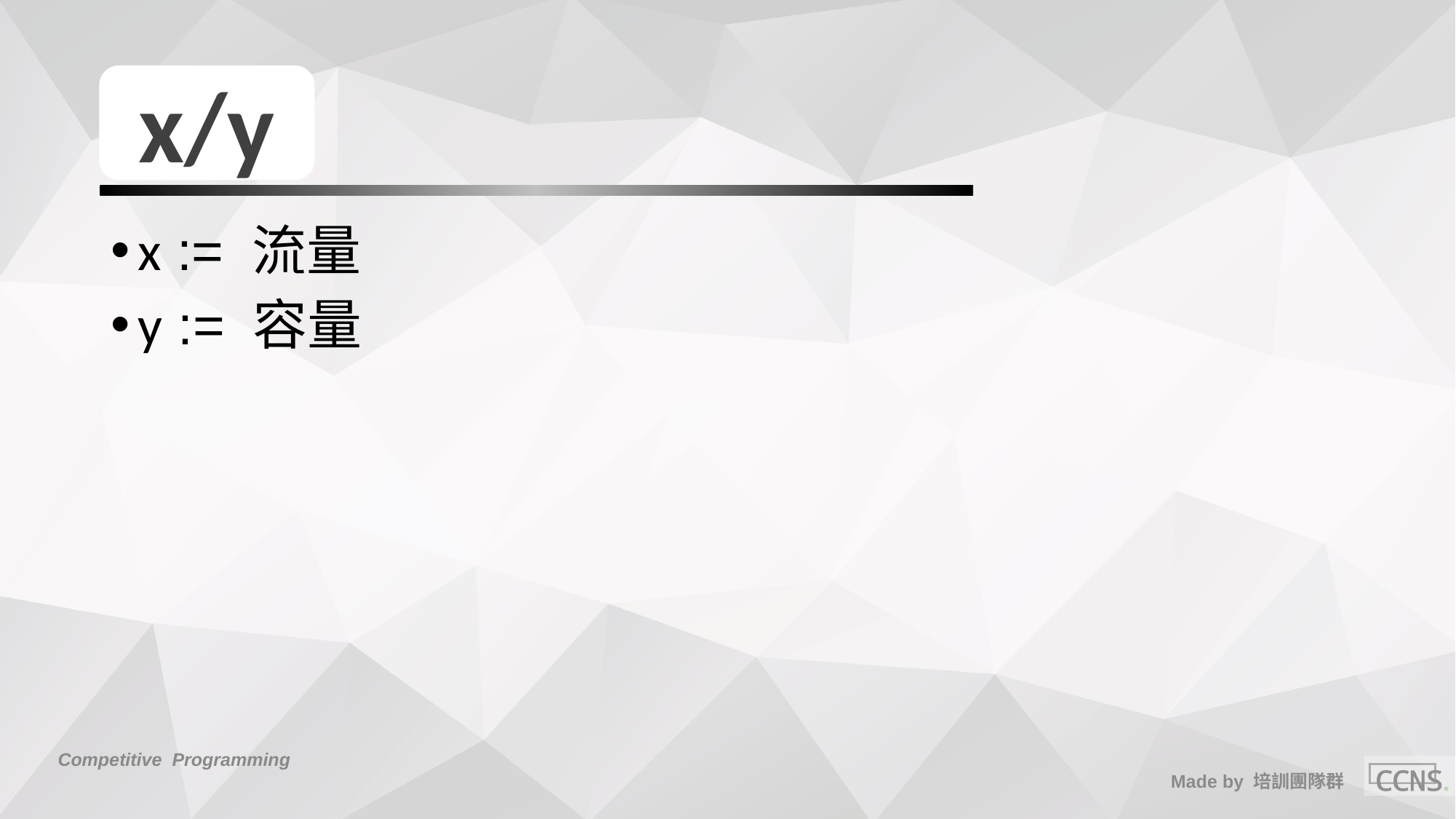

#
x/y
x := 流量
y := 容量